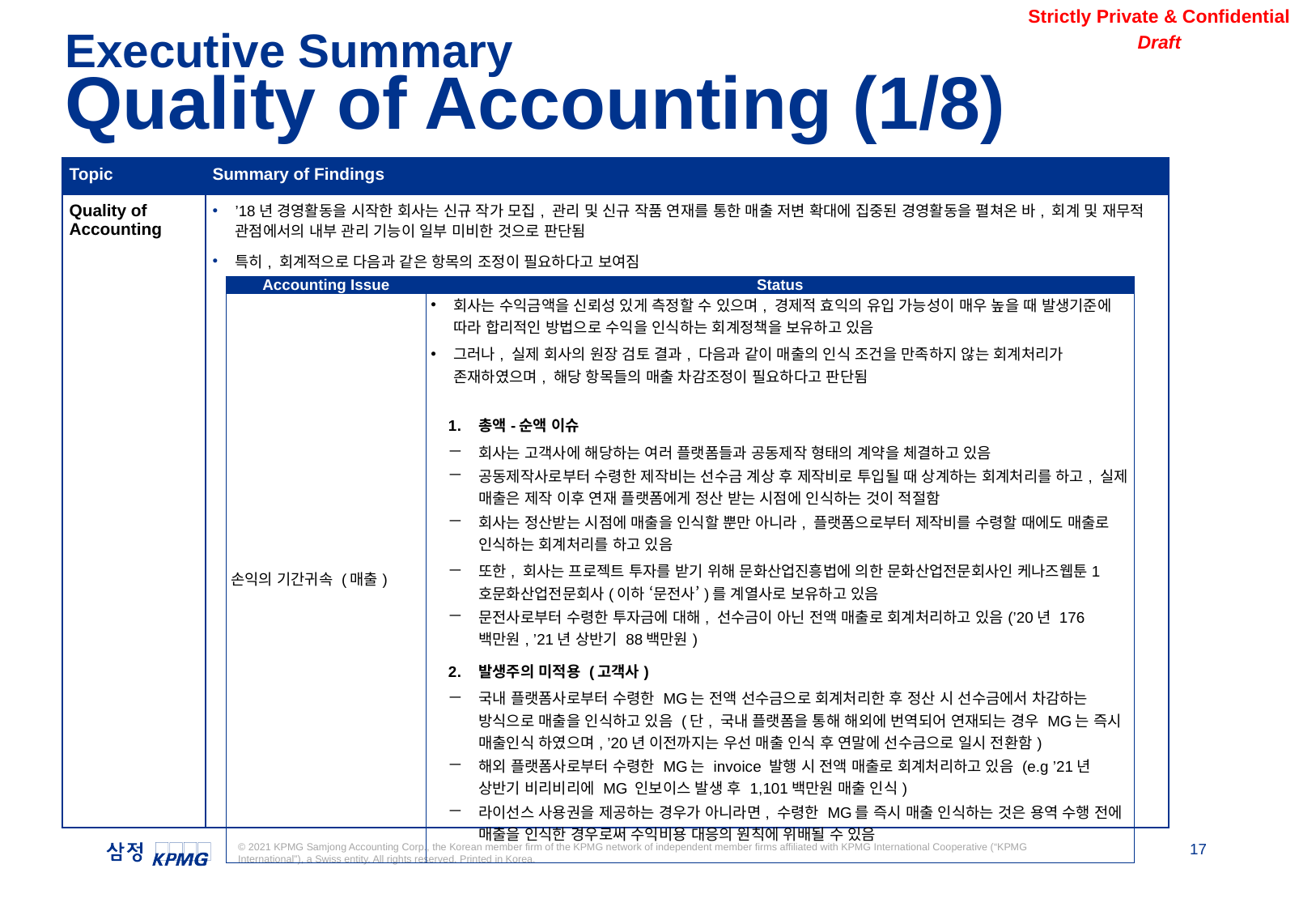

Executive Summary
Quality of Accounting (1/8)
| Topic | Summary of Findings |
| --- | --- |
| Quality of Accounting | ’18년 경영활동을 시작한 회사는 신규 작가 모집, 관리 및 신규 작품 연재를 통한 매출 저변 확대에 집중된 경영활동을 펼쳐온 바, 회계 및 재무적 관점에서의 내부 관리 기능이 일부 미비한 것으로 판단됨 특히, 회계적으로 다음과 같은 항목의 조정이 필요하다고 보여짐 |
| Accounting Issue | Status |
| --- | --- |
| 손익의 기간귀속 (매출) | 회사는 수익금액을 신뢰성 있게 측정할 수 있으며, 경제적 효익의 유입 가능성이 매우 높을 때 발생기준에 따라 합리적인 방법으로 수익을 인식하는 회계정책을 보유하고 있음 그러나, 실제 회사의 원장 검토 결과, 다음과 같이 매출의 인식 조건을 만족하지 않는 회계처리가 존재하였으며, 해당 항목들의 매출 차감조정이 필요하다고 판단됨 총액-순액 이슈 회사는 고객사에 해당하는 여러 플랫폼들과 공동제작 형태의 계약을 체결하고 있음 공동제작사로부터 수령한 제작비는 선수금 계상 후 제작비로 투입될 때 상계하는 회계처리를 하고, 실제 매출은 제작 이후 연재 플랫폼에게 정산 받는 시점에 인식하는 것이 적절함 회사는 정산받는 시점에 매출을 인식할 뿐만 아니라, 플랫폼으로부터 제작비를 수령할 때에도 매출로 인식하는 회계처리를 하고 있음 또한, 회사는 프로젝트 투자를 받기 위해 문화산업진흥법에 의한 문화산업전문회사인 케나즈웹툰1호문화산업전문회사(이하 ‘문전사’)를 계열사로 보유하고 있음 문전사로부터 수령한 투자금에 대해, 선수금이 아닌 전액 매출로 회계처리하고 있음(’20년 176백만원, ’21년 상반기 88백만원) 발생주의 미적용 (고객사) 국내 플랫폼사로부터 수령한 MG는 전액 선수금으로 회계처리한 후 정산 시 선수금에서 차감하는 방식으로 매출을 인식하고 있음 (단, 국내 플랫폼을 통해 해외에 번역되어 연재되는 경우 MG는 즉시 매출인식 하였으며, ’20년 이전까지는 우선 매출 인식 후 연말에 선수금으로 일시 전환함) 해외 플랫폼사로부터 수령한 MG는 invoice 발행 시 전액 매출로 회계처리하고 있음 (e.g ’21년 상반기 비리비리에 MG 인보이스 발생 후 1,101백만원 매출 인식) 라이선스 사용권을 제공하는 경우가 아니라면, 수령한 MG를 즉시 매출 인식하는 것은 용역 수행 전에 매출을 인식한 경우로써 수익비용 대응의 원칙에 위배될 수 있음 |